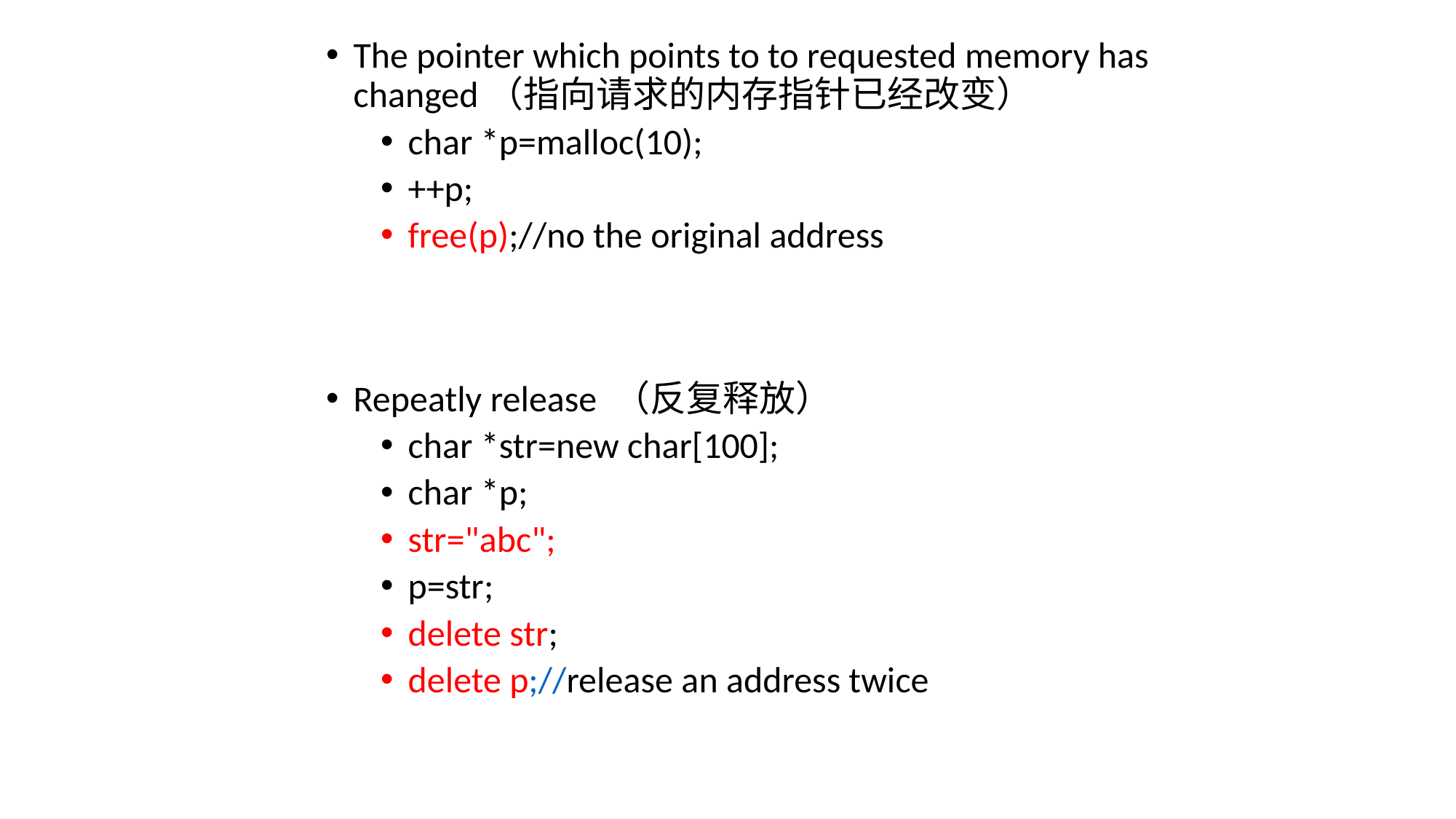

The pointer which points to to requested memory has changed（指向请求的内存指针已经改变）
char *p=malloc(10);
++p;
free(p);//no the original address

Repeatly release （反复释放）
char *str=new char[100];
char *p;
str="abc";
p=str;
delete str;
delete p;//release an address twice